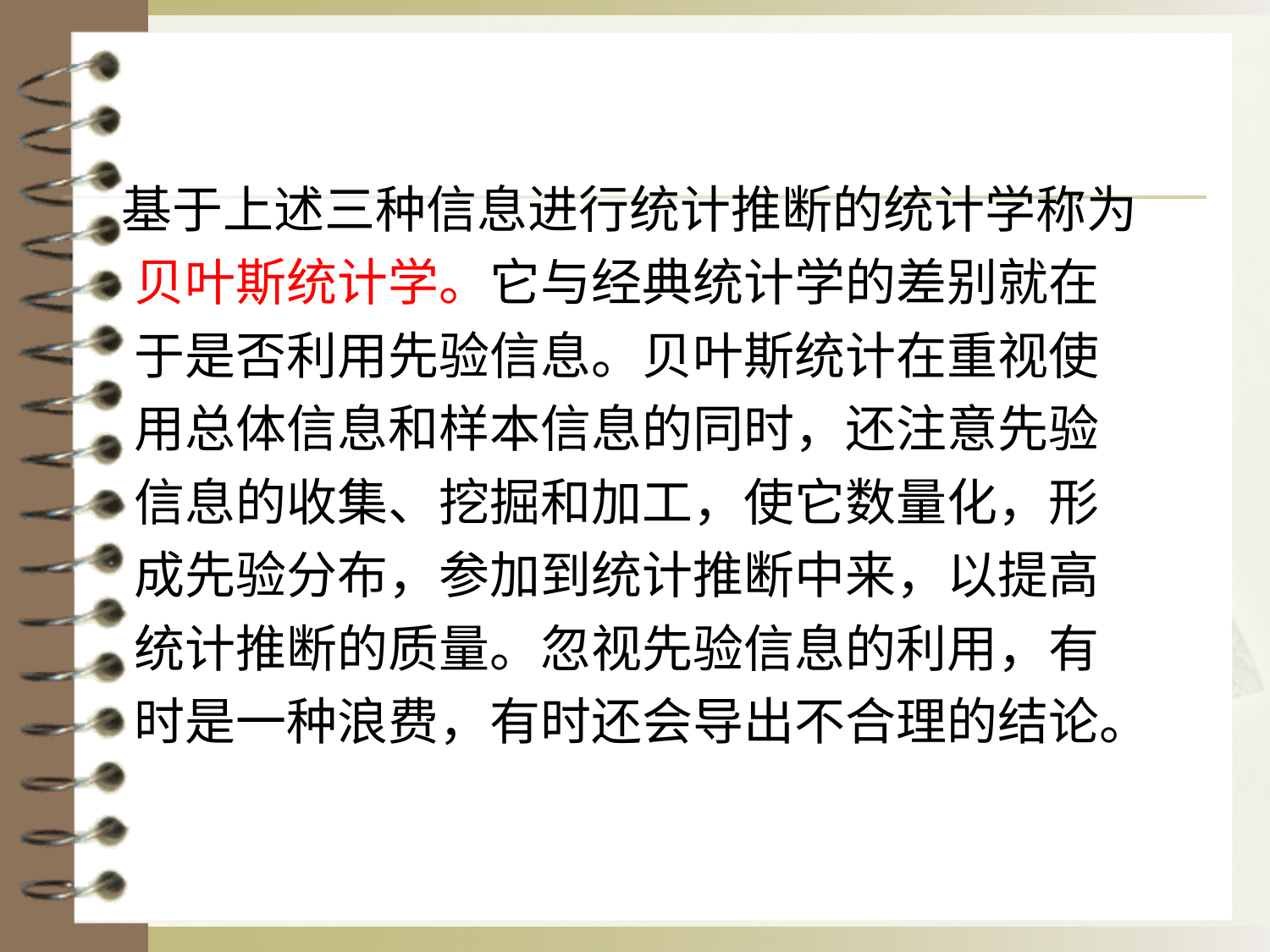

基于上述三种信息进行统计推断的统计学称为贝叶斯统计学。它与经典统计学的差别就在于是否利用先验信息。贝叶斯统计在重视使用总体信息和样本信息的同时，还注意先验信息的收集、挖掘和加工，使它数量化，形成先验分布，参加到统计推断中来，以提高统计推断的质量。忽视先验信息的利用，有时是一种浪费，有时还会导出不合理的结论。